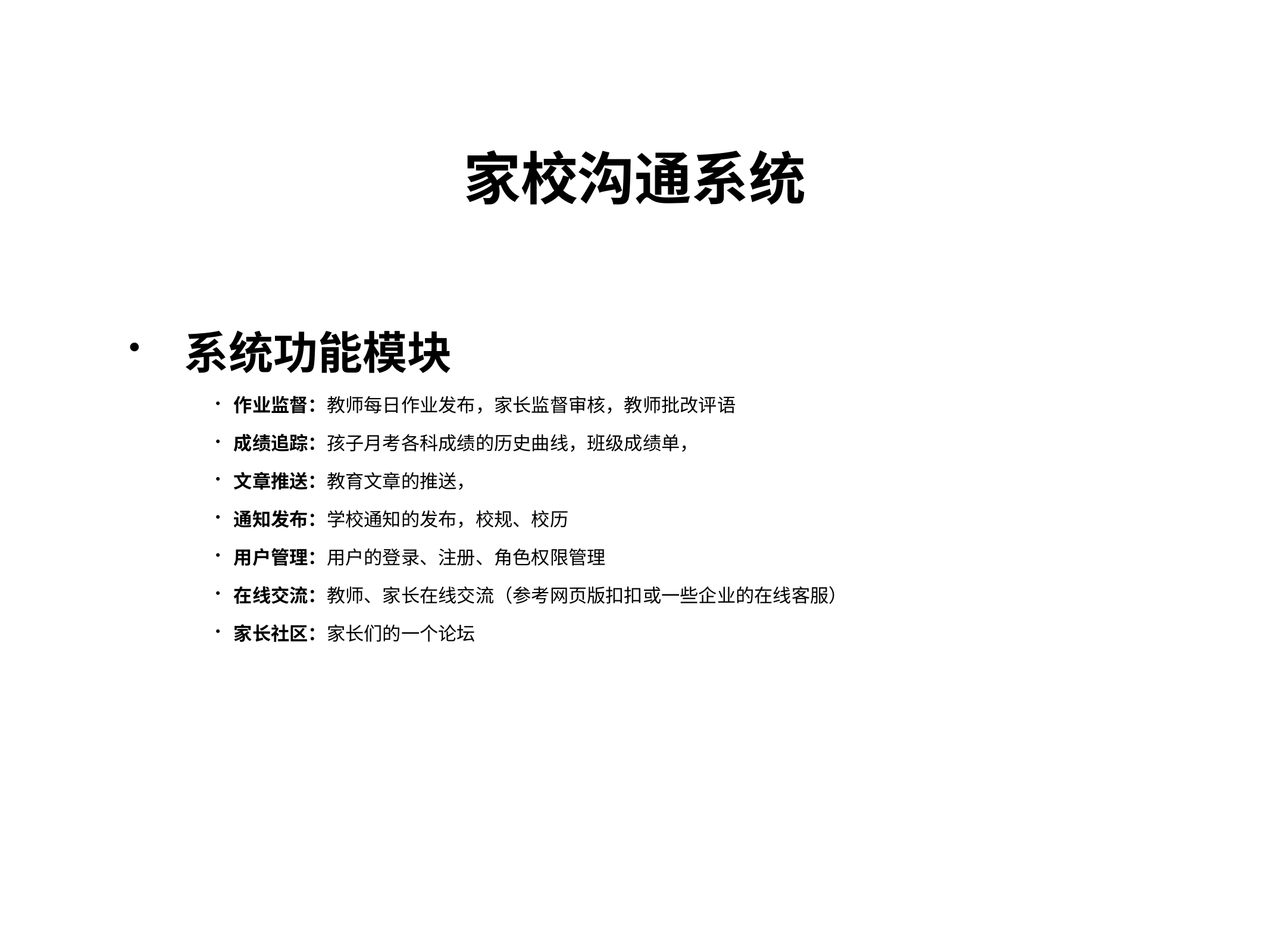

# 家校沟通系统

系统功能模块
作业监督：教师每日作业发布，家长监督审核，教师批改评语
成绩追踪：孩子月考各科成绩的历史曲线，班级成绩单，
文章推送：教育文章的推送，
通知发布：学校通知的发布，校规、校历
用户管理：用户的登录、注册、角色权限管理
在线交流：教师、家长在线交流（参考网页版扣扣或一些企业的在线客服）
家长社区：家长们的一个论坛